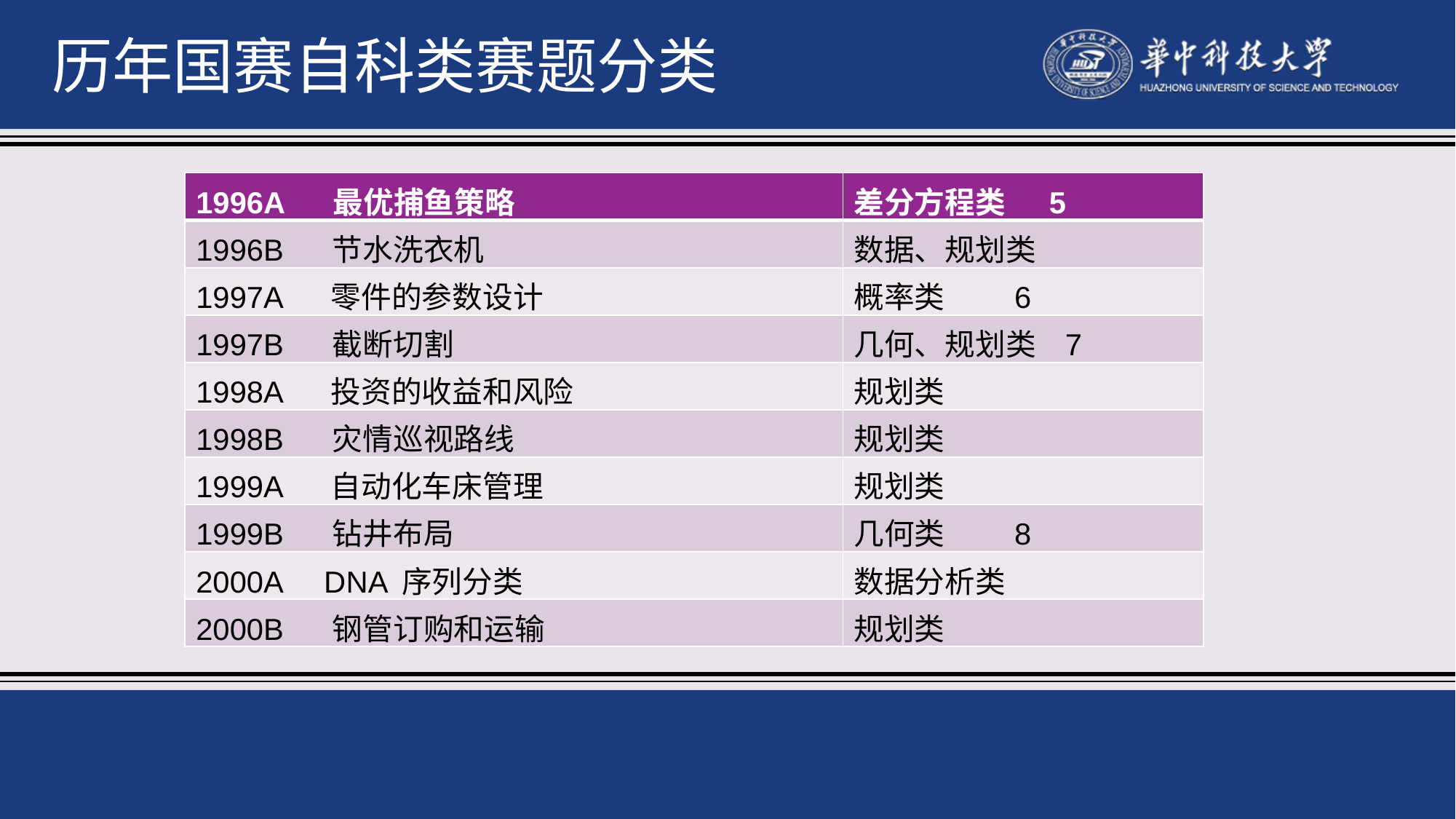

历年国赛自科类赛题分类
| 1996A 最优捕鱼策略 | 差分方程类 5 |
| --- | --- |
| 1996B 节水洗衣机 | 数据、规划类 |
| 1997A 零件的参数设计 | 概率类 6 |
| 1997B 截断切割 | 几何、规划类 7 |
| 1998A 投资的收益和风险 | 规划类 |
| 1998B 灾情巡视路线 | 规划类 |
| 1999A 自动化车床管理 | 规划类 |
| 1999B 钻井布局 | 几何类 8 |
| 2000A DNA 序列分类 | 数据分析类 |
| 2000B 钢管订购和运输 | 规划类 |